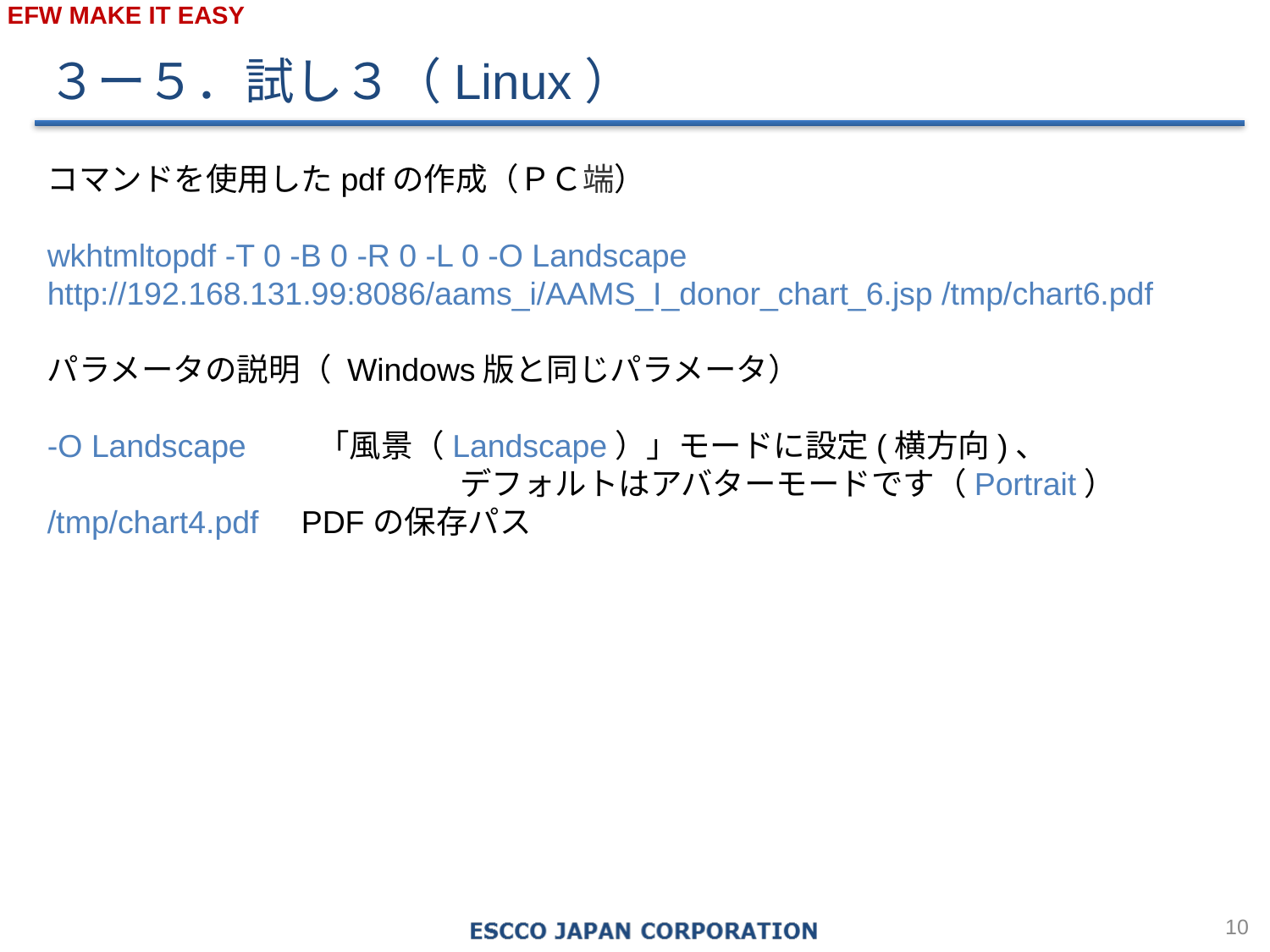

３ー５．試し３（Linux）
コマンドを使用したpdfの作成（ＰＣ端）

wkhtmltopdf -T 0 -B 0 -R 0 -L 0 -O Landscape http://192.168.131.99:8086/aams_i/AAMS_I_donor_chart_6.jsp /tmp/chart6.pdf

パラメータの説明（ Windows版と同じパラメータ）

-O Landscape	 「風景（Landscape）」モードに設定(横方向)、
　　　　　　　　　　　　　デフォルトはアバターモードです（Portrait）
/tmp/chart4.pdf 	PDFの保存パス

10